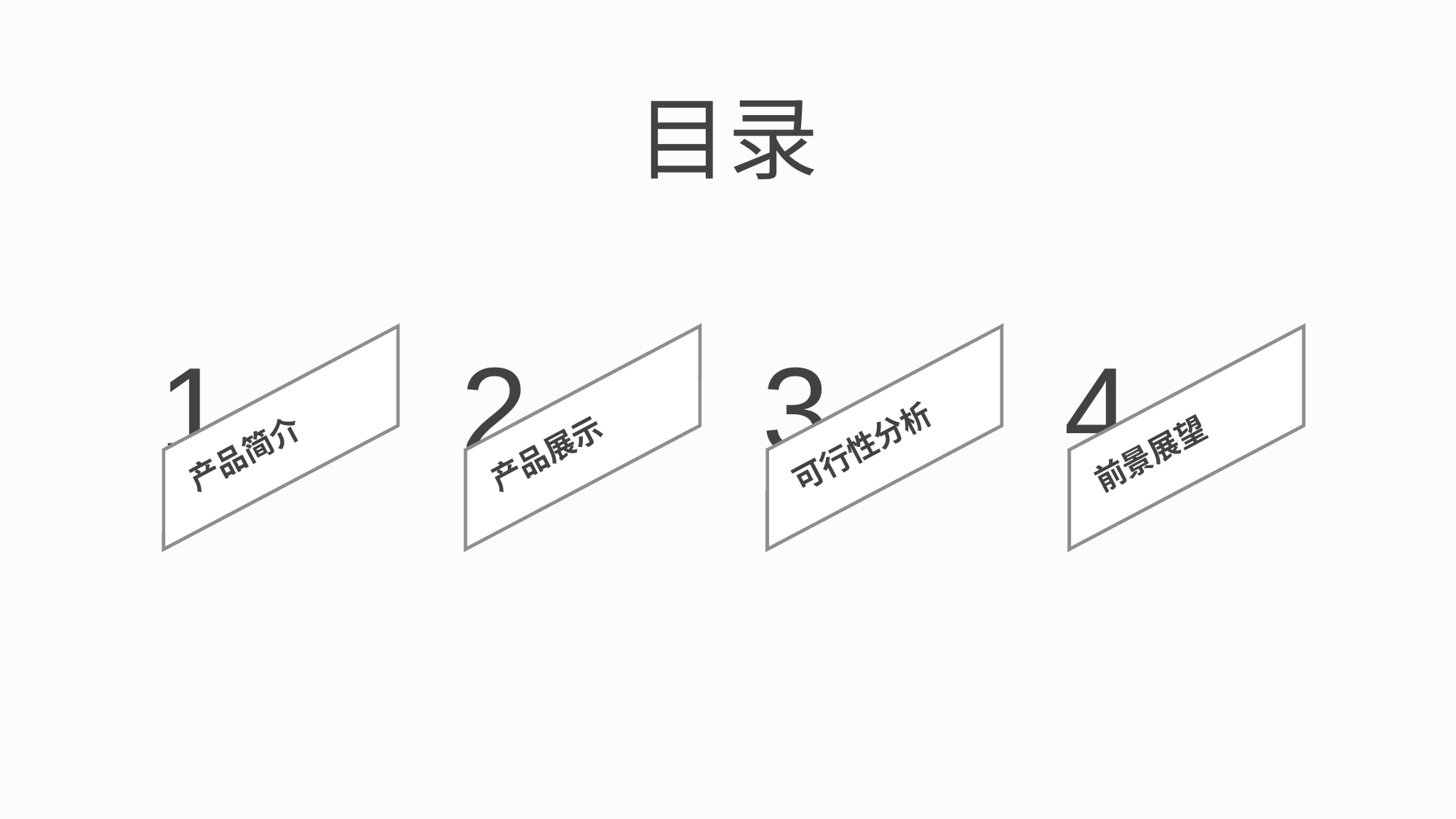

目录
1

产品简介
2

产品展示
3

可行性分析
4

前景展望